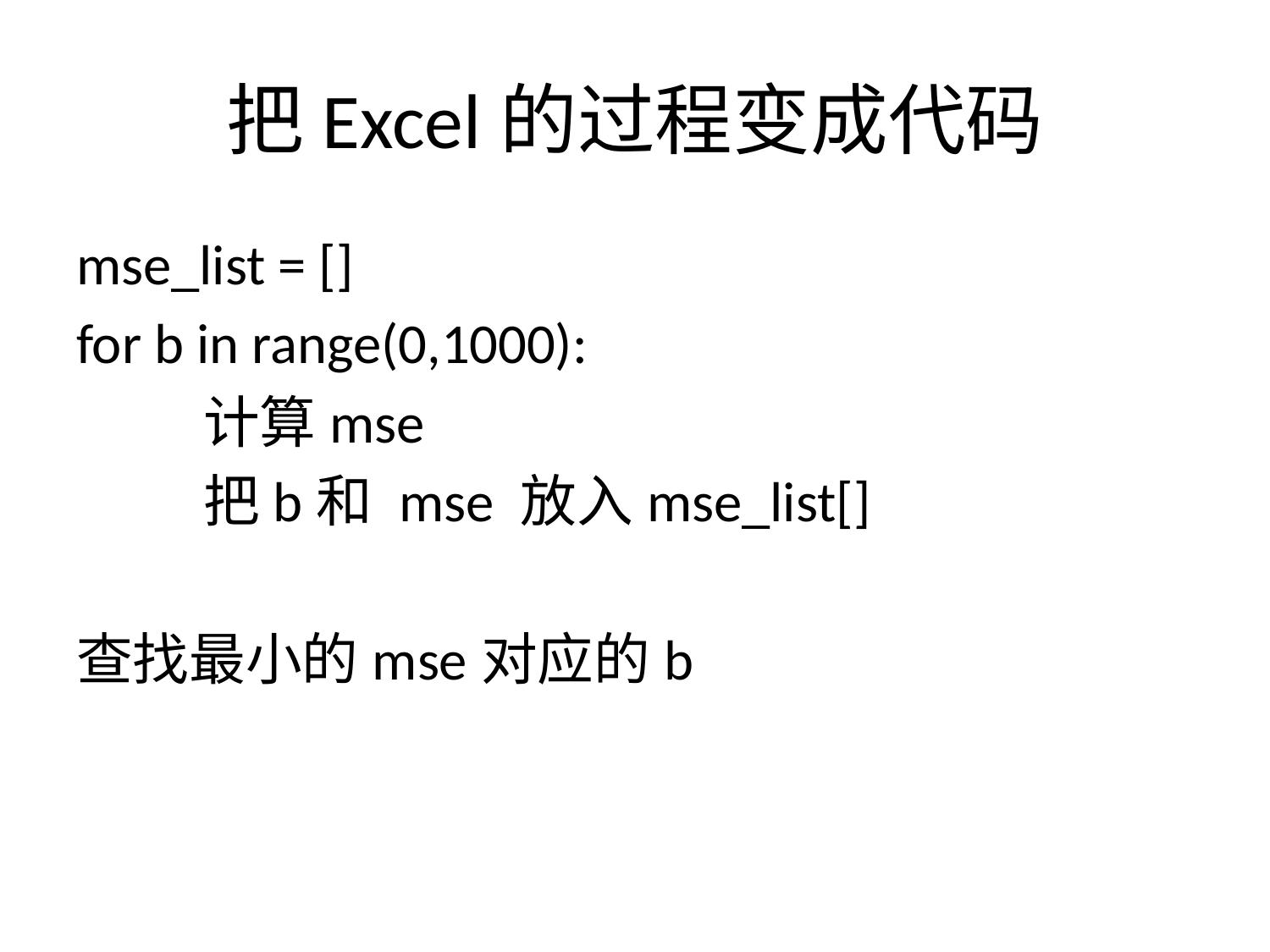

# 把Excel的过程变成代码
mse_list = []
for b in range(0,1000):
	计算mse
	把b和 mse 放入mse_list[]

查找最小的mse对应的b